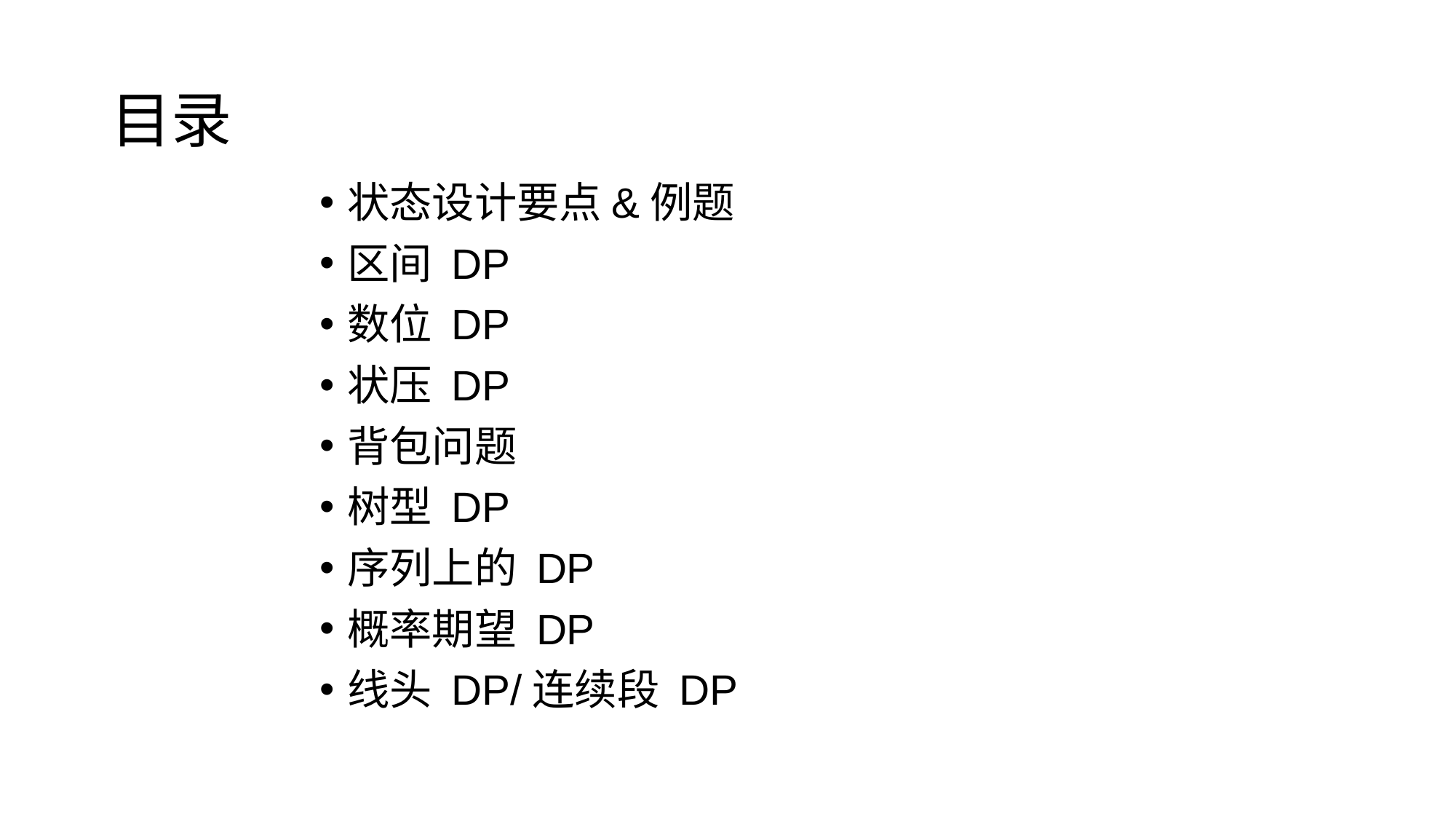

# 目录
状态设计要点&例题
区间 DP
数位 DP
状压 DP
背包问题
树型 DP
序列上的 DP
概率期望 DP
线头 DP/连续段 DP